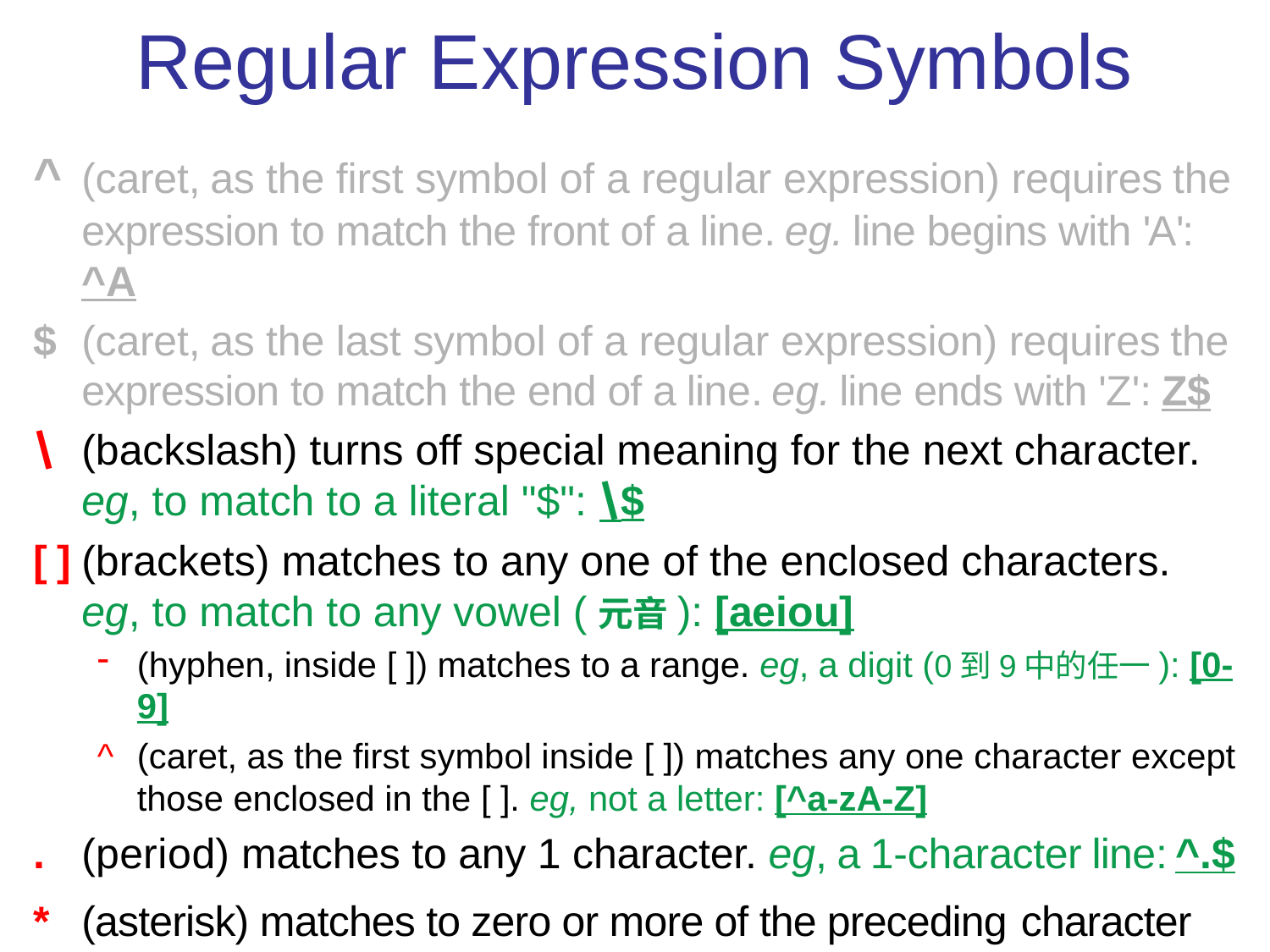

# Regular Expression Symbols
^	(caret, as the first symbol of a regular expression) requires the expression to match the front of a line. eg. line begins with 'A': ^A
$	(caret, as the last symbol of a regular expression) requires the expression to match the end of a line. eg. line ends with 'Z': Z$
\	(backslash) turns off special meaning for the next character. eg, to match to a literal "$": \$
[ ]	(brackets) matches to any one of the enclosed characters.
eg, to match to any vowel (元音): [aeiou]
(hyphen, inside [ ]) matches to a range. eg, a digit (0到9中的任一): [0-9]
^	(caret, as the first symbol inside [ ]) matches any one character except those enclosed in the [ ]. eg, not a letter: [^a-zA-Z]
.	(period) matches to any 1 character. eg, a 1-character line: ^.$
*	(asterisk) matches to zero or more of the preceding character or expression. eg, a line begins with 'A' and ends with 'Z': ^A.*Z$